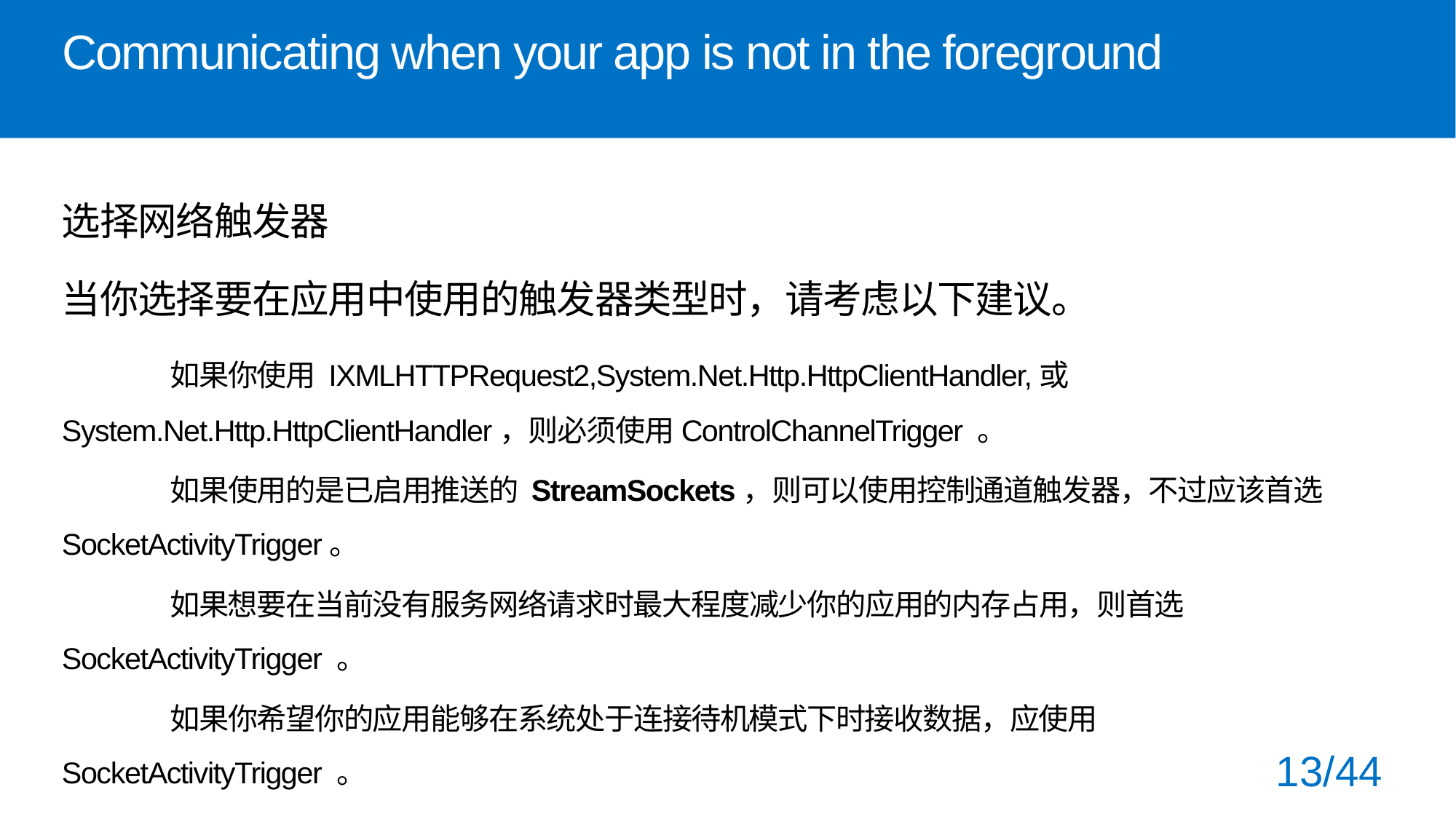

# Communicating when your app is not in the foreground
选择网络触发器
当你选择要在应用中使用的触发器类型时，请考虑以下建议。
	如果你使用 IXMLHTTPRequest2,System.Net.Http.HttpClientHandler,或 System.Net.Http.HttpClientHandler，则必须使用ControlChannelTrigger 。
	如果使用的是已启用推送的 StreamSockets，则可以使用控制通道触发器，不过应该首选 SocketActivityTrigger。
	如果想要在当前没有服务网络请求时最大程度减少你的应用的内存占用，则首选 SocketActivityTrigger 。
	如果你希望你的应用能够在系统处于连接待机模式下时接收数据，应使用 SocketActivityTrigger 。

13